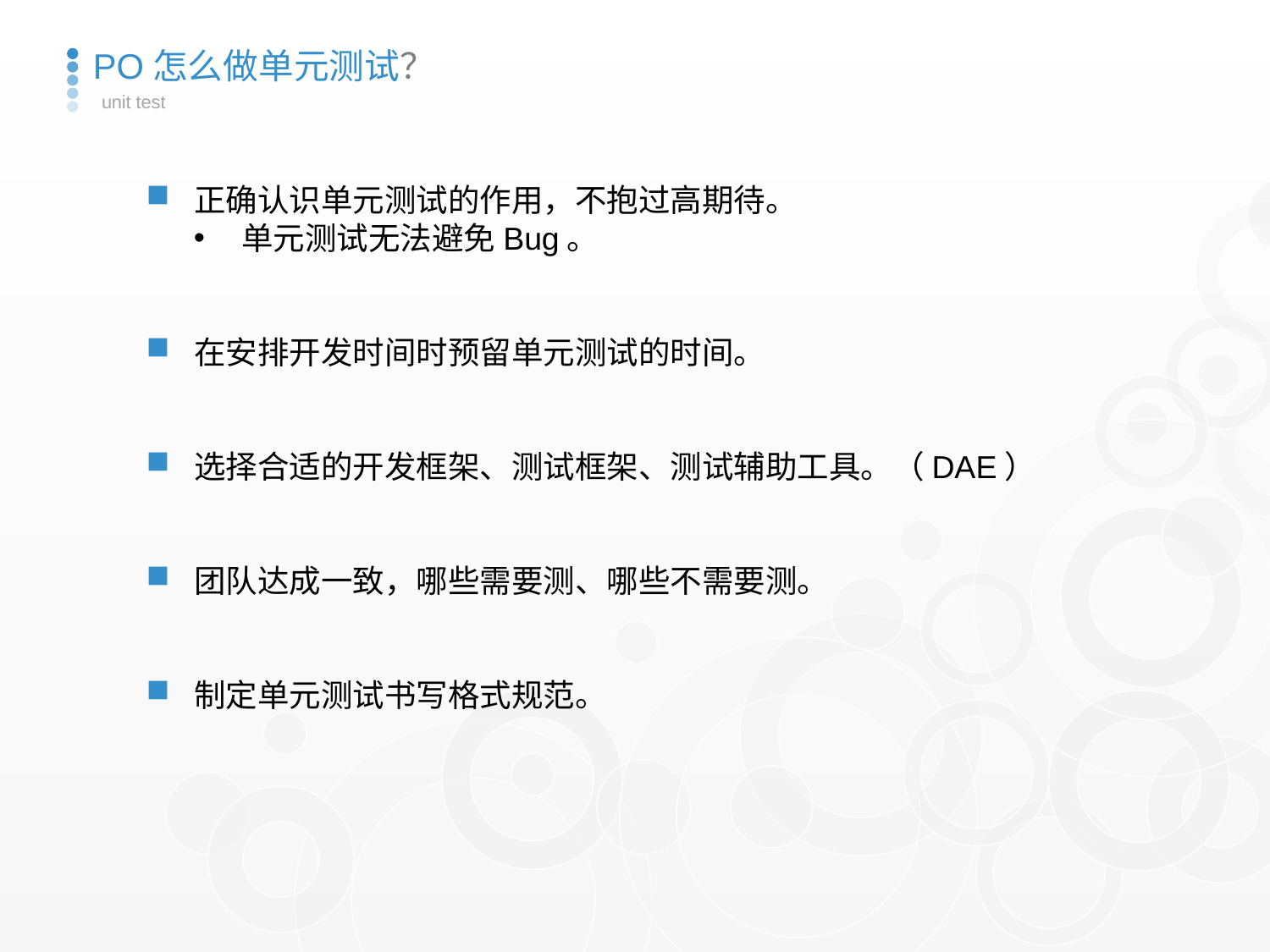

PO怎么做单元测试？
unit test
正确认识单元测试的作用，不抱过高期待。
单元测试无法避免Bug。
在安排开发时间时预留单元测试的时间。
选择合适的开发框架、测试框架、测试辅助工具。（DAE）
团队达成一致，哪些需要测、哪些不需要测。
制定单元测试书写格式规范。